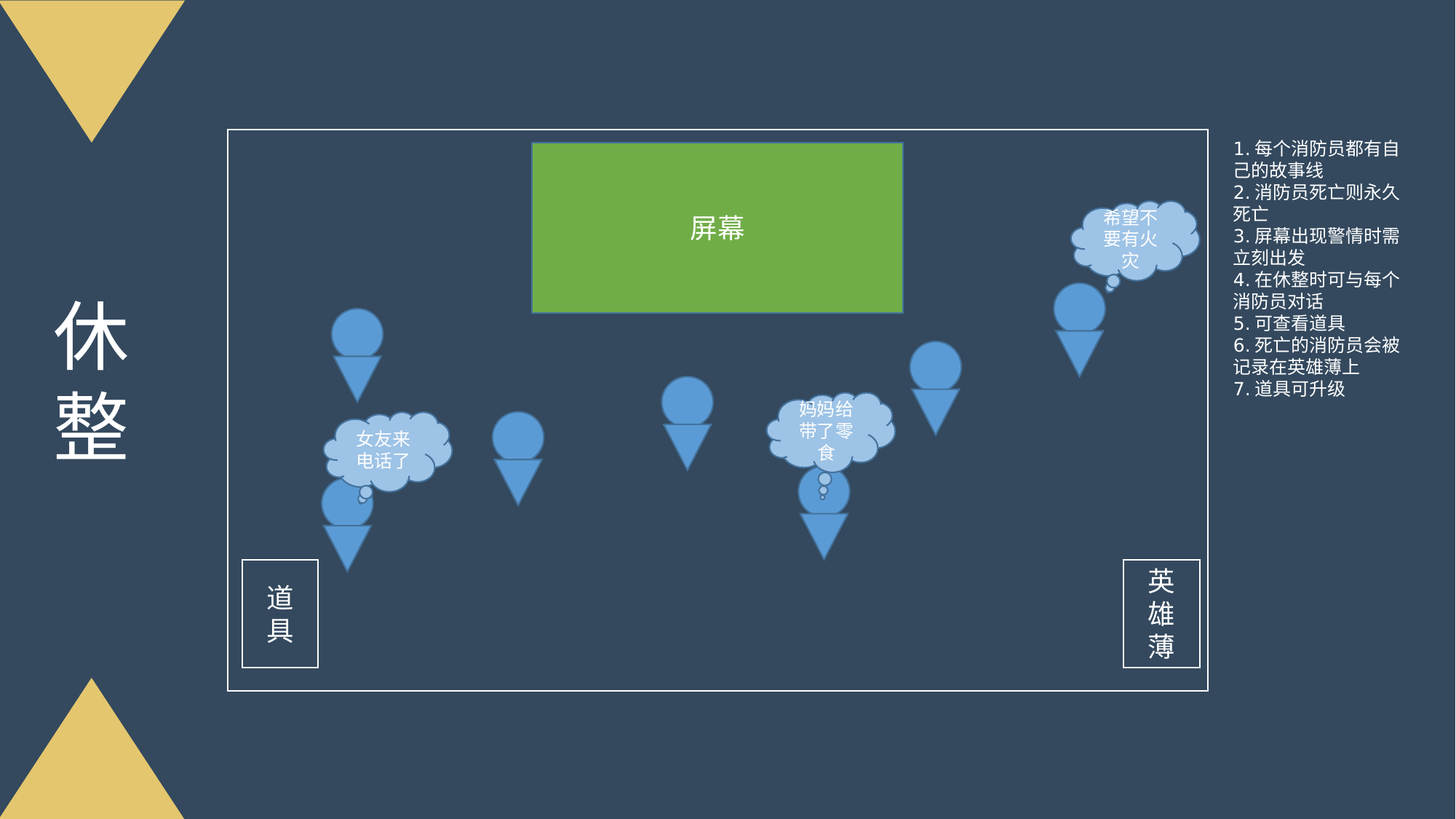

1.每个消防员都有自己的故事线
2.消防员死亡则永久死亡
3.屏幕出现警情时需立刻出发
4.在休整时可与每个消防员对话
5.可查看道具
6.死亡的消防员会被记录在英雄薄上
7.道具可升级
屏幕
希望不要有火灾
休整

妈妈给带了零食

女友来电话了

道具
英雄薄